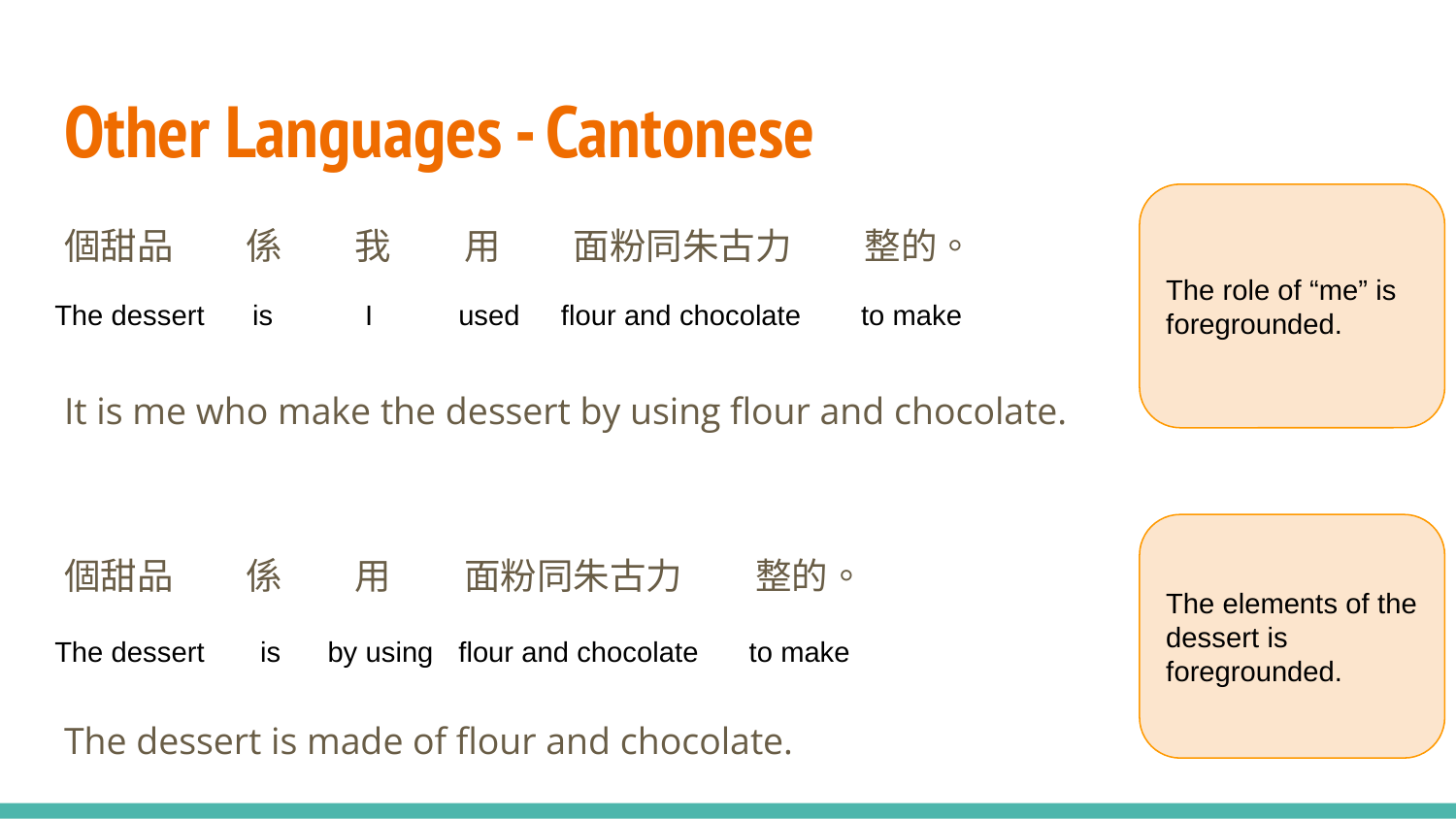

# Other Languages - Cantonese
The role of “me” is foregrounded.
個甜品　　係　　我　　用　　面粉同朱古力　　整的。

It is me who make the dessert by using flour and chocolate.

個甜品　　係　　用　　面粉同朱古力　　整的。

The dessert is made of flour and chocolate.

The dessert
is
I
used
flour and chocolate
to make
The elements of the dessert is foregrounded.
The dessert
is
by using
flour and chocolate
to make